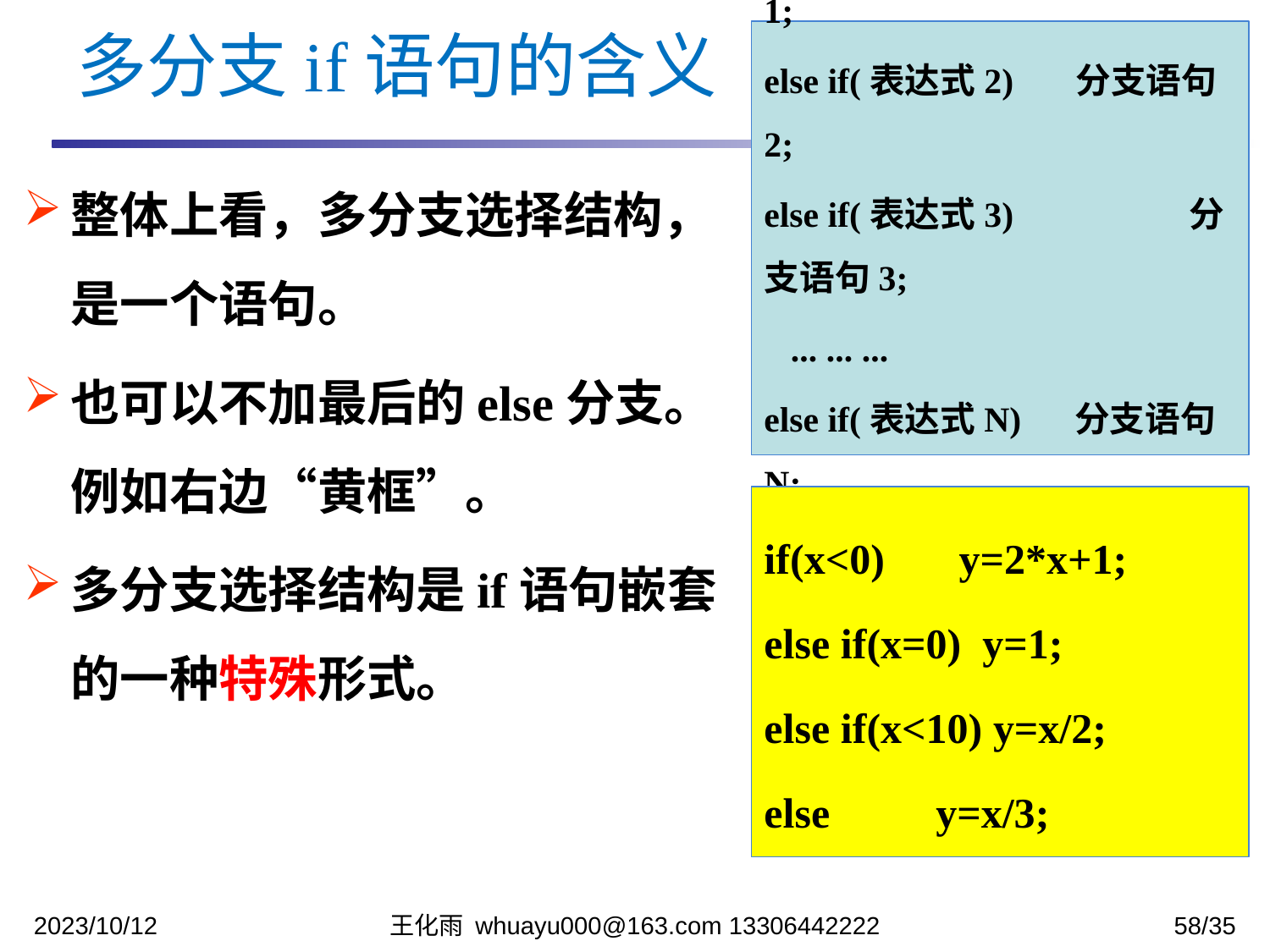

多分支if语句的含义
if(表达式1)             分支语句1;
else if(表达式2)      分支语句2;
else if(表达式3)  	    分支语句3;
   ... ... ...
else if(表达式N)     分支语句N;
else              分支语句N+1;
整体上看，多分支选择结构，是一个语句。
也可以不加最后的else分支。例如右边“黄框”。
多分支选择结构是if语句嵌套的一种特殊形式。
if(x<0)       y=2*x+1;
else if(x=0)  y=1;
else if(x<10) y=x/2;
else          y=x/3;
2023/10/12
王化雨 whuayu000@163.com 13306442222
58/35